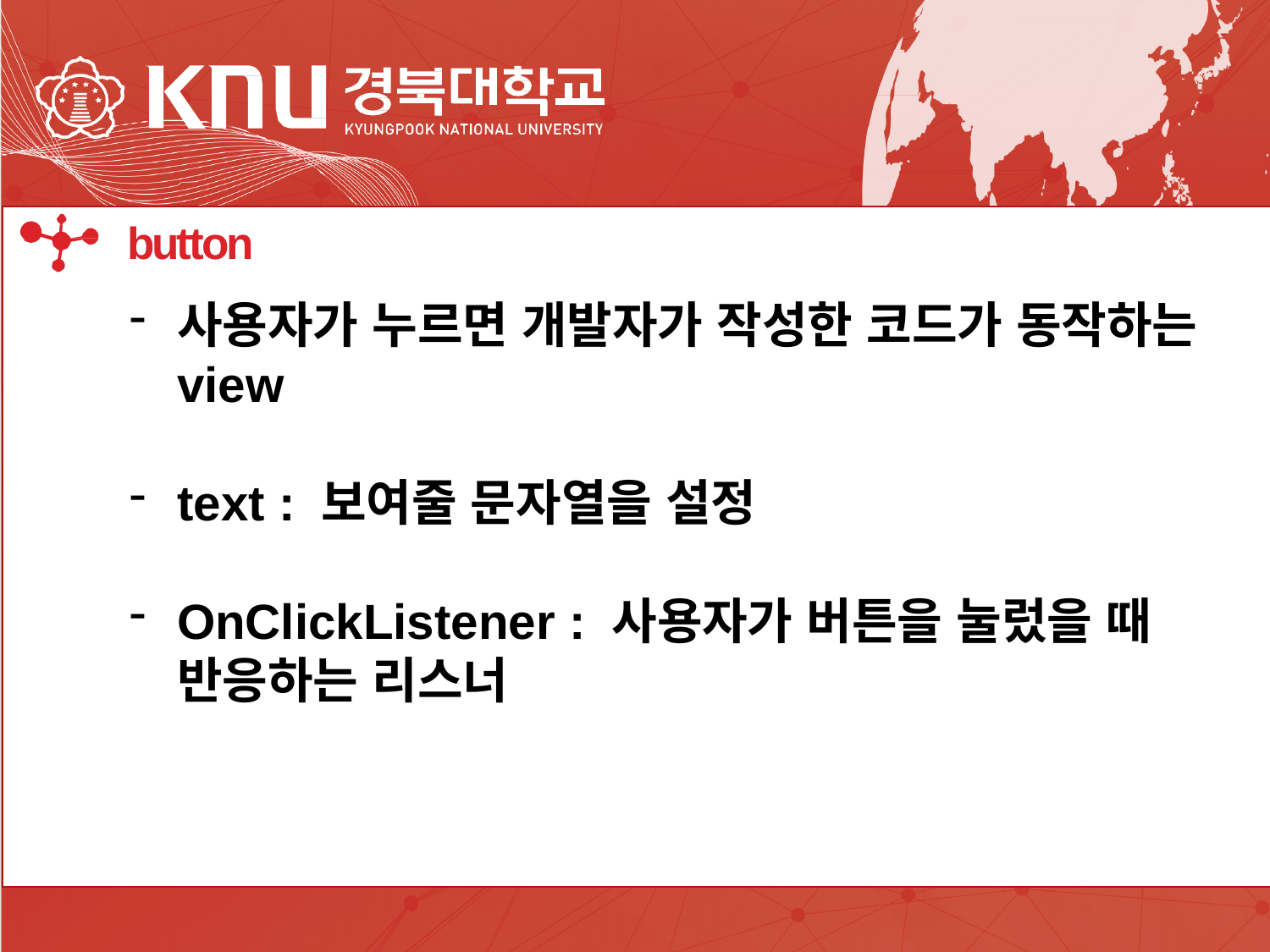

IDE

button

사용자가 누르면 개발자가 작성한 코드가 동작하는 view

text : 보여줄 문자열을 설정

OnClickListener : 사용자가 버튼을 눌렀을 때 반응하는 리스너